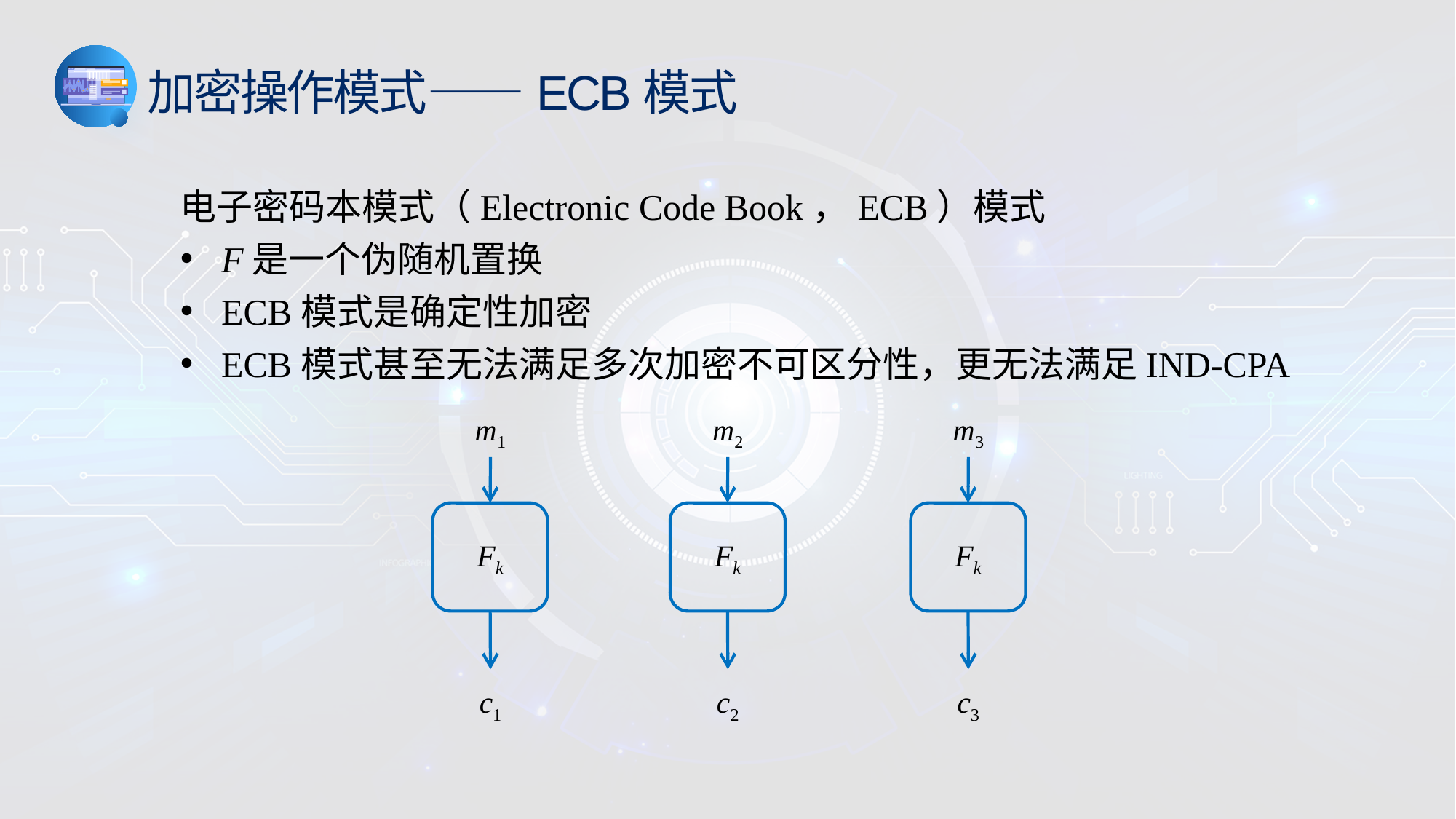

加密操作模式——ECB模式

电子密码本模式（Electronic Code Book，ECB）模式
F是一个伪随机置换
ECB模式是确定性加密
ECB模式甚至无法满足多次加密不可区分性，更无法满足IND-CPA
m1
m2
m3
Fk
Fk
Fk
c1
c2
c3